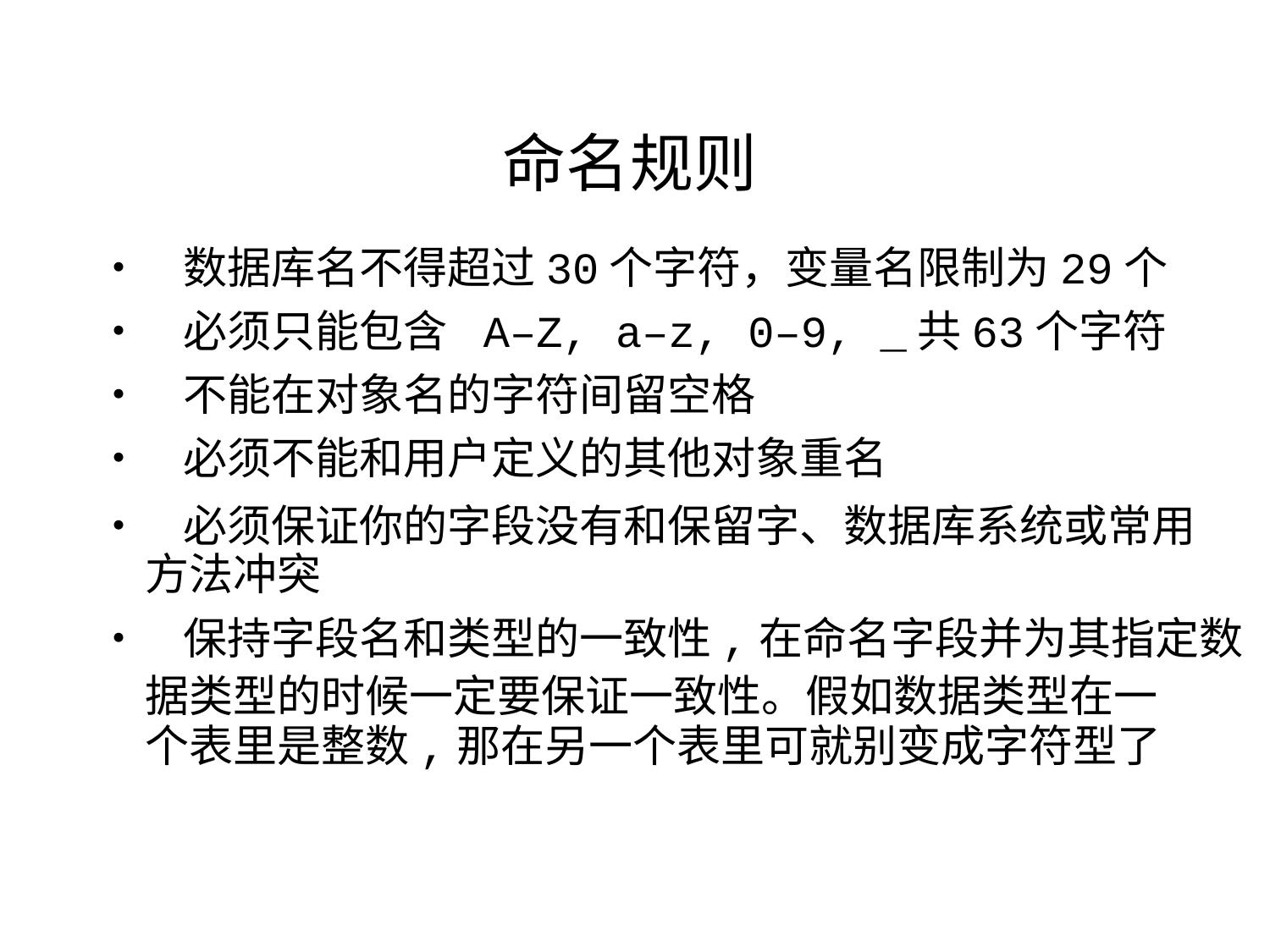

命名规则
• 数据库名不得超过30个字符，变量名限制为29个
• 必须只能包含 A–Z, a–z, 0–9, _共63个字符
• 不能在对象名的字符间留空格
• 必须不能和用户定义的其他对象重名
• 必须保证你的字段没有和保留字、数据库系统或常用
方法冲突
• 保持字段名和类型的一致性,在命名字段并为其指定数
据类型的时候一定要保证一致性。假如数据类型在一
个表里是整数,那在另一个表里可就别变成字符型了